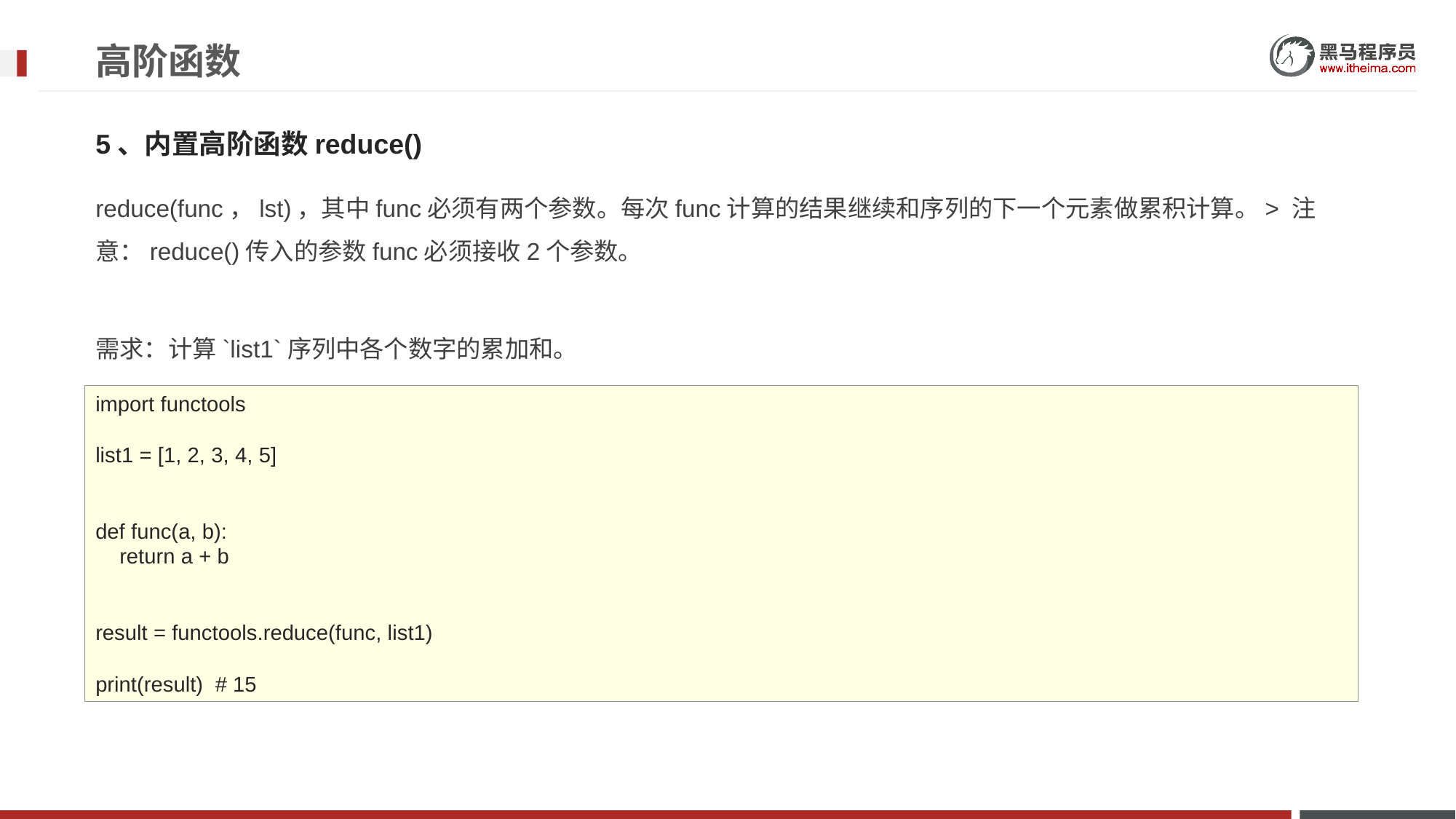

# 高阶函数
5、内置高阶函数reduce()
reduce(func，lst)，其中func必须有两个参数。每次func计算的结果继续和序列的下一个元素做累积计算。> 注意：reduce()传入的参数func必须接收2个参数。

需求：计算`list1`序列中各个数字的累加和。
import functools

list1 = [1, 2, 3, 4, 5]

def func(a, b):
    return a + b

result = functools.reduce(func, list1)

print(result)  # 15